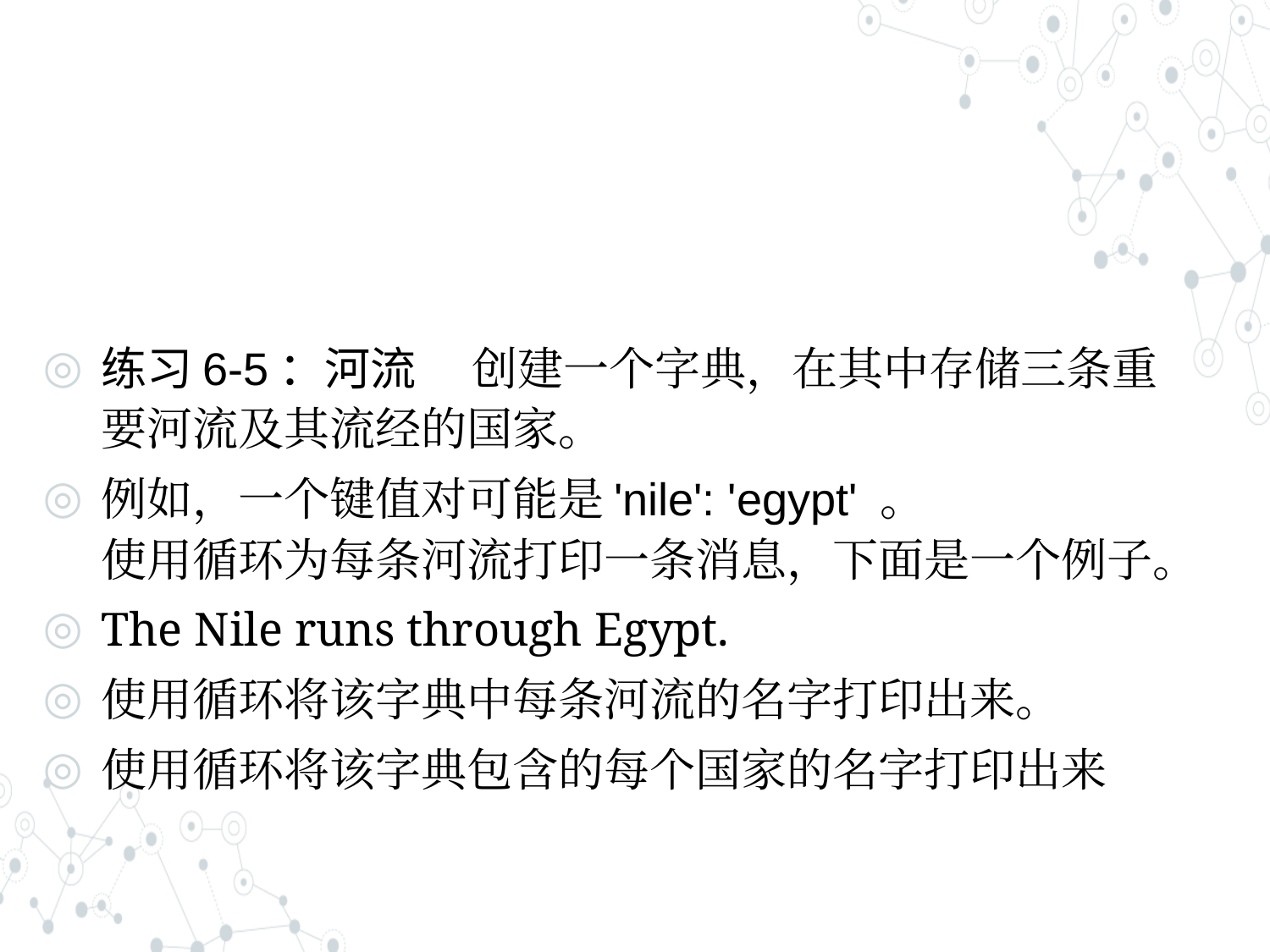

#
练习6-5：河流 　创建一个字典，在其中存储三条重要河流及其流经的国家。
例如，一个键值对可能是'nile': 'egypt' 。
使用循环为每条河流打印一条消息，下面是一个例子。
The Nile runs through Egypt.
使用循环将该字典中每条河流的名字打印出来。
使用循环将该字典包含的每个国家的名字打印出来